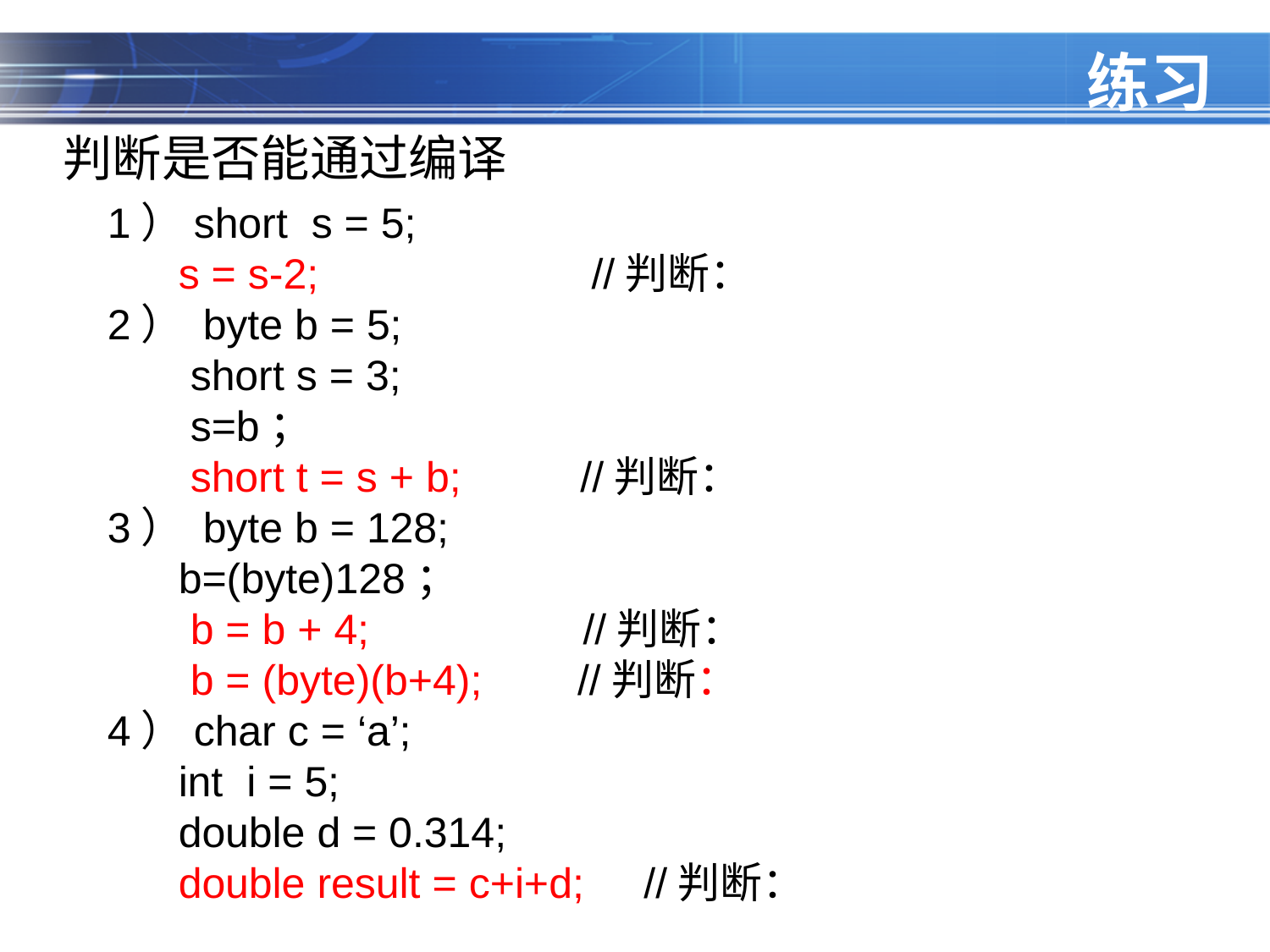

练习
判断是否能通过编译
1）short  s = 5;
      s = s-2;                       //判断：
2） byte b = 5;
       short s = 3;
       s=b；
       short t = s + b;          //判断：
3） byte b = 128;
      b=(byte)128；
       b = b + 4;                  //判断：
       b = (byte)(b+4);        //判断：
4）char c = ‘a’;
      int  i = 5;
      double d = 0.314;
      double result = c+i+d;     //判断：